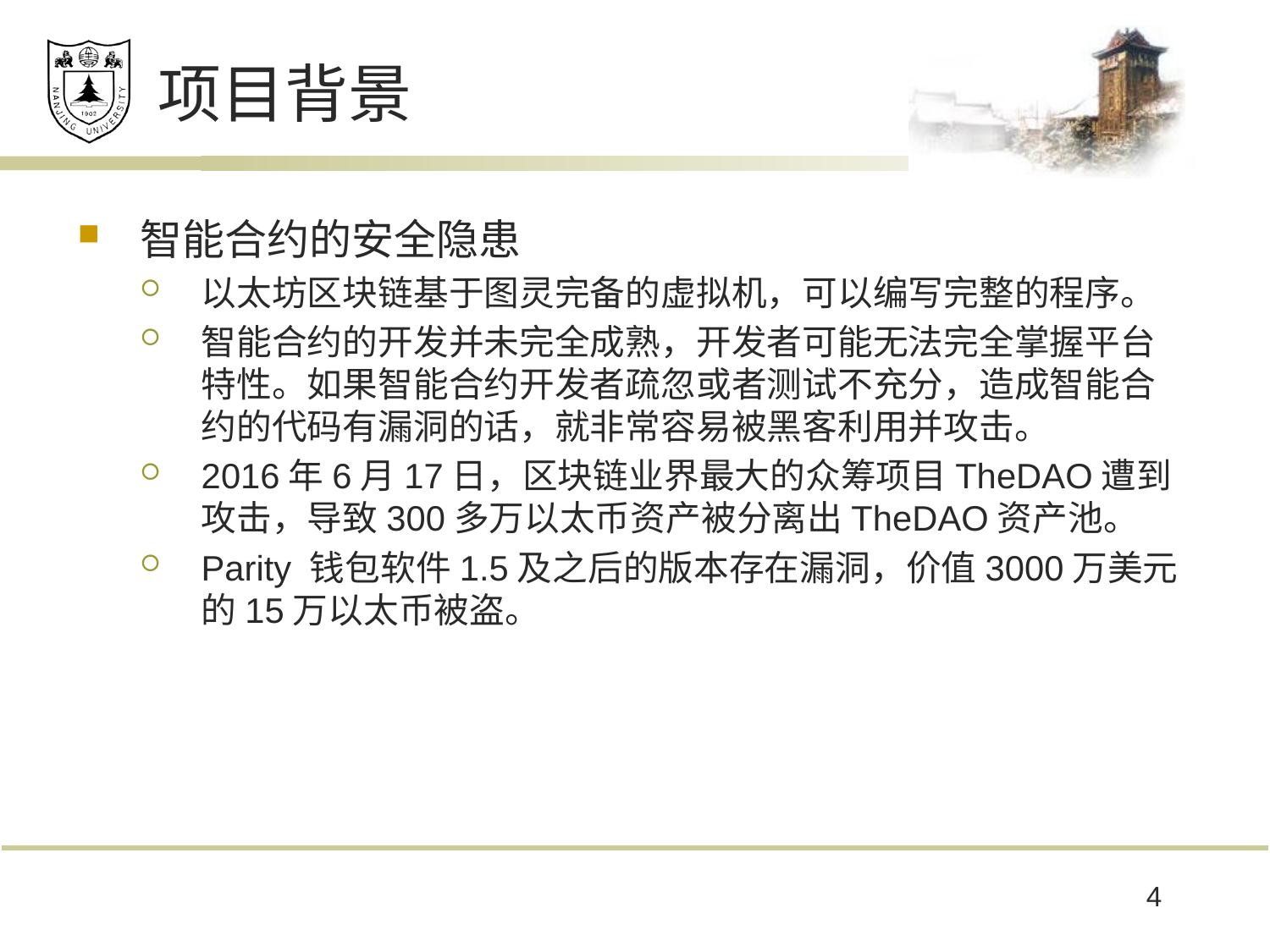

# 项目背景
智能合约的安全隐患
以太坊区块链基于图灵完备的虚拟机，可以编写完整的程序。
智能合约的开发并未完全成熟，开发者可能无法完全掌握平台特性。如果智能合约开发者疏忽或者测试不充分，造成智能合约的代码有漏洞的话，就非常容易被黑客利用并攻击。
2016年6月17日，区块链业界最大的众筹项目TheDAO遭到攻击，导致300多万以太币资产被分离出TheDAO资产池。
Parity 钱包软件1.5及之后的版本存在漏洞，价值3000万美元的15万以太币被盗。

4